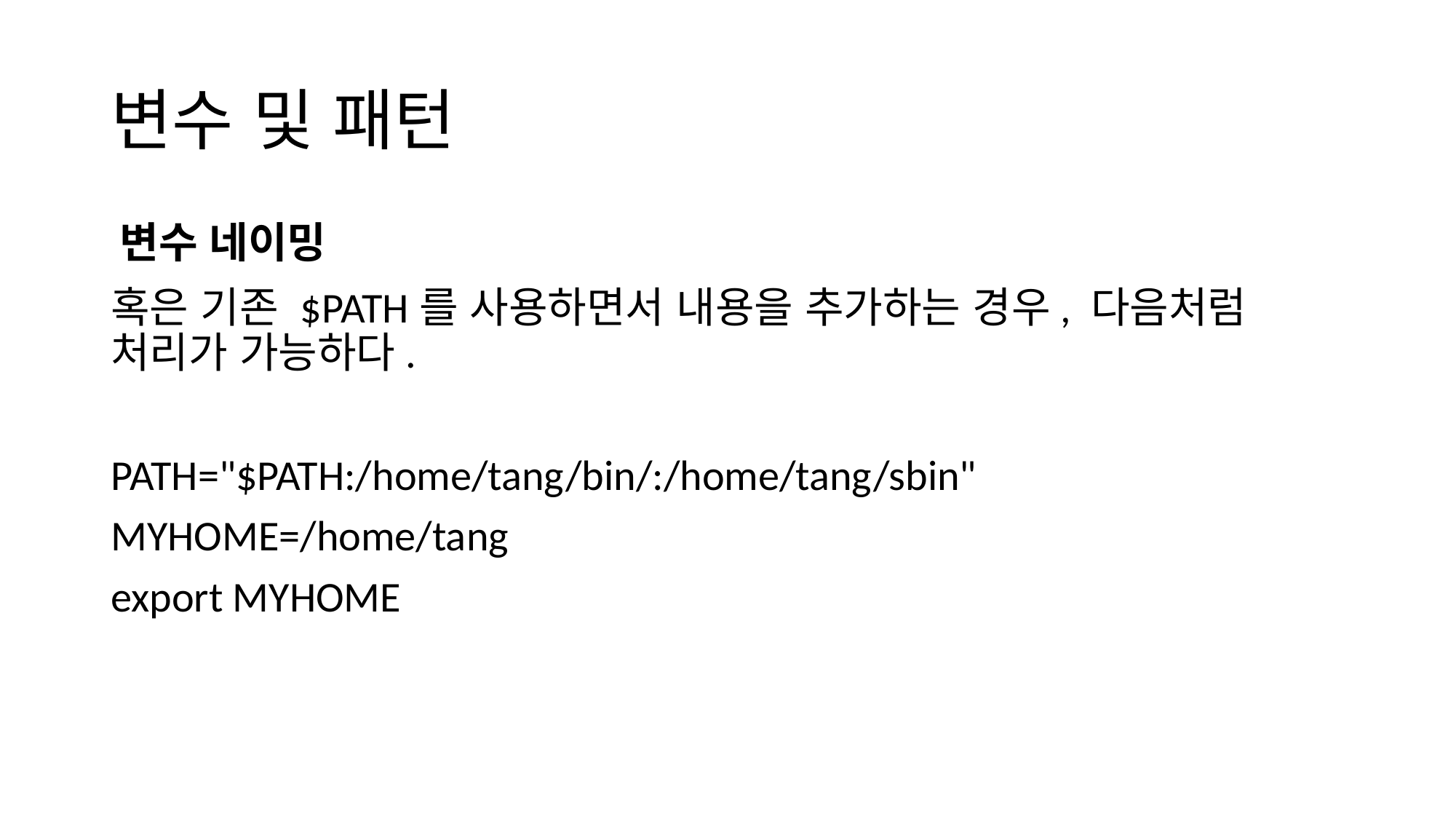

# 변수 및 패턴
변수 네이밍
혹은 기존 $PATH를 사용하면서 내용을 추가하는 경우, 다음처럼 처리가 가능하다.

PATH="$PATH:/home/tang/bin/:/home/tang/sbin"
MYHOME=/home/tang
export MYHOME